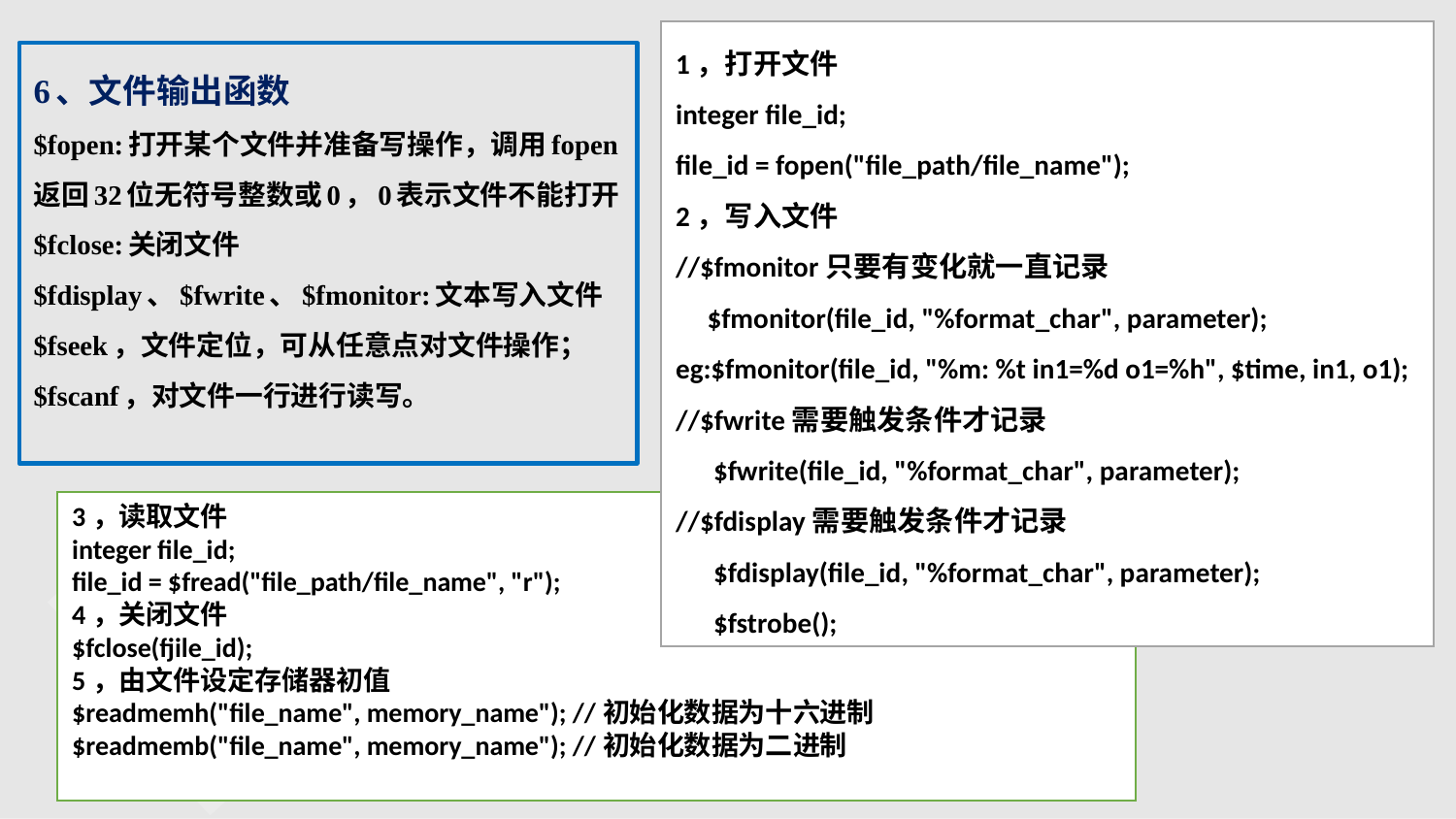

1，打开文件
integer file_id;
file_id = fopen("file_path/file_name");
2，写入文件
//$fmonitor只要有变化就一直记录
     $fmonitor(file_id, "%format_char", parameter);
eg:$fmonitor(file_id, "%m: %t in1=%d o1=%h", $time, in1, o1);
//$fwrite需要触发条件才记录
      $fwrite(file_id, "%format_char", parameter);
//$fdisplay需要触发条件才记录
      $fdisplay(file_id, "%format_char", parameter);
      $fstrobe();
6、文件输出函数
$fopen:打开某个文件并准备写操作，调用fopen返回32位无符号整数或0，0表示文件不能打开
$fclose:关闭文件
$fdisplay、$fwrite、$fmonitor:文本写入文件
$fseek，文件定位，可从任意点对文件操作；
$fscanf，对文件一行进行读写。
3，读取文件
integer file_id;
file_id = $fread("file_path/file_name", "r");
4，关闭文件
$fclose(fjile_id);
5，由文件设定存储器初值
$readmemh("file_name", memory_name"); //初始化数据为十六进制
$readmemb("file_name", memory_name"); //初始化数据为二进制